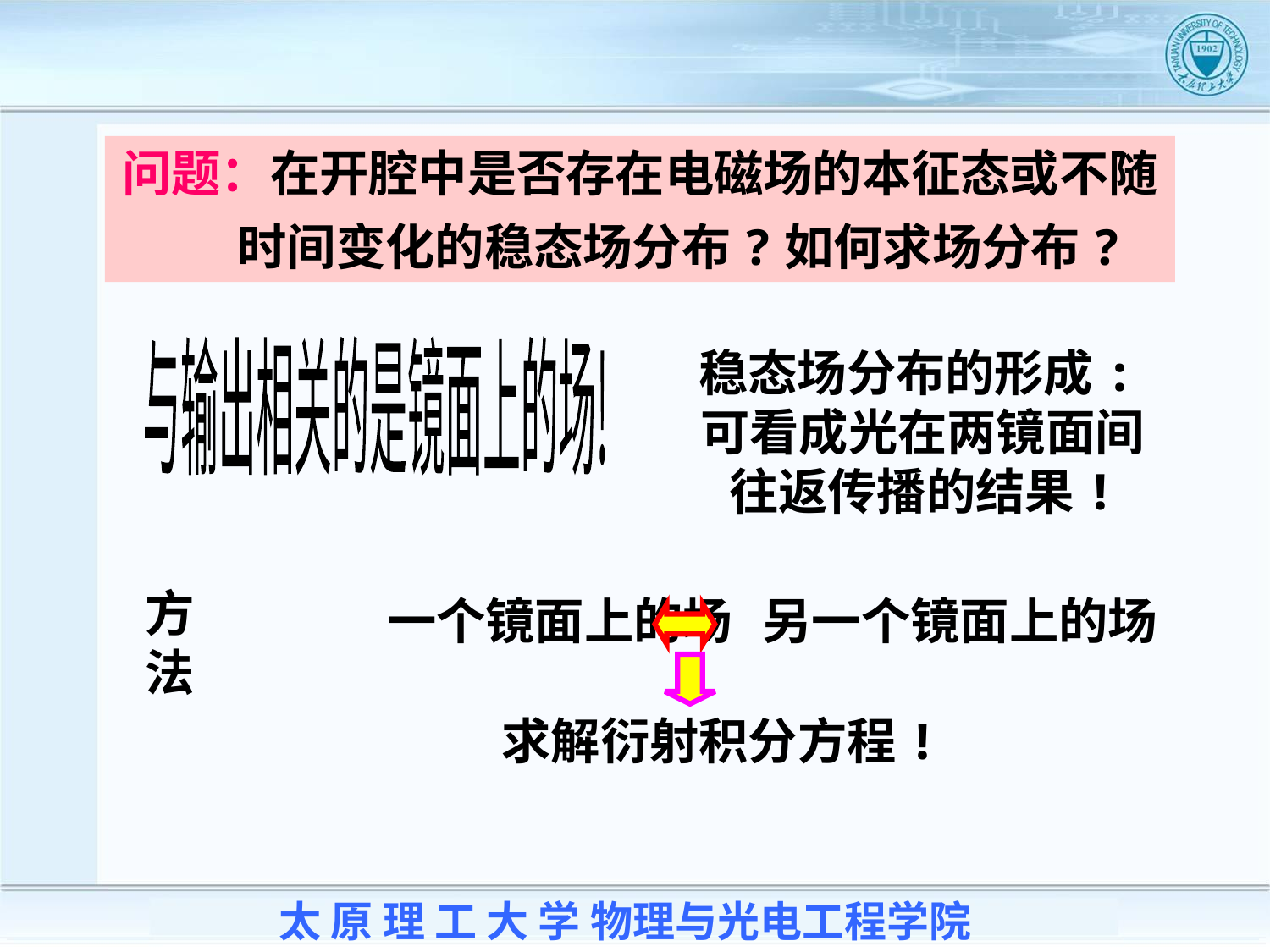

问题：在开腔中是否存在电磁场的本征态或不随
      时间变化的稳态场分布?如何求场分布?
与输出相关的是镜面上的场!
稳态场分布的形成:可看成光在两镜面间往返传播的结果!
方法
一个镜面上的场
另一个镜面上的场

求解衍射积分方程!